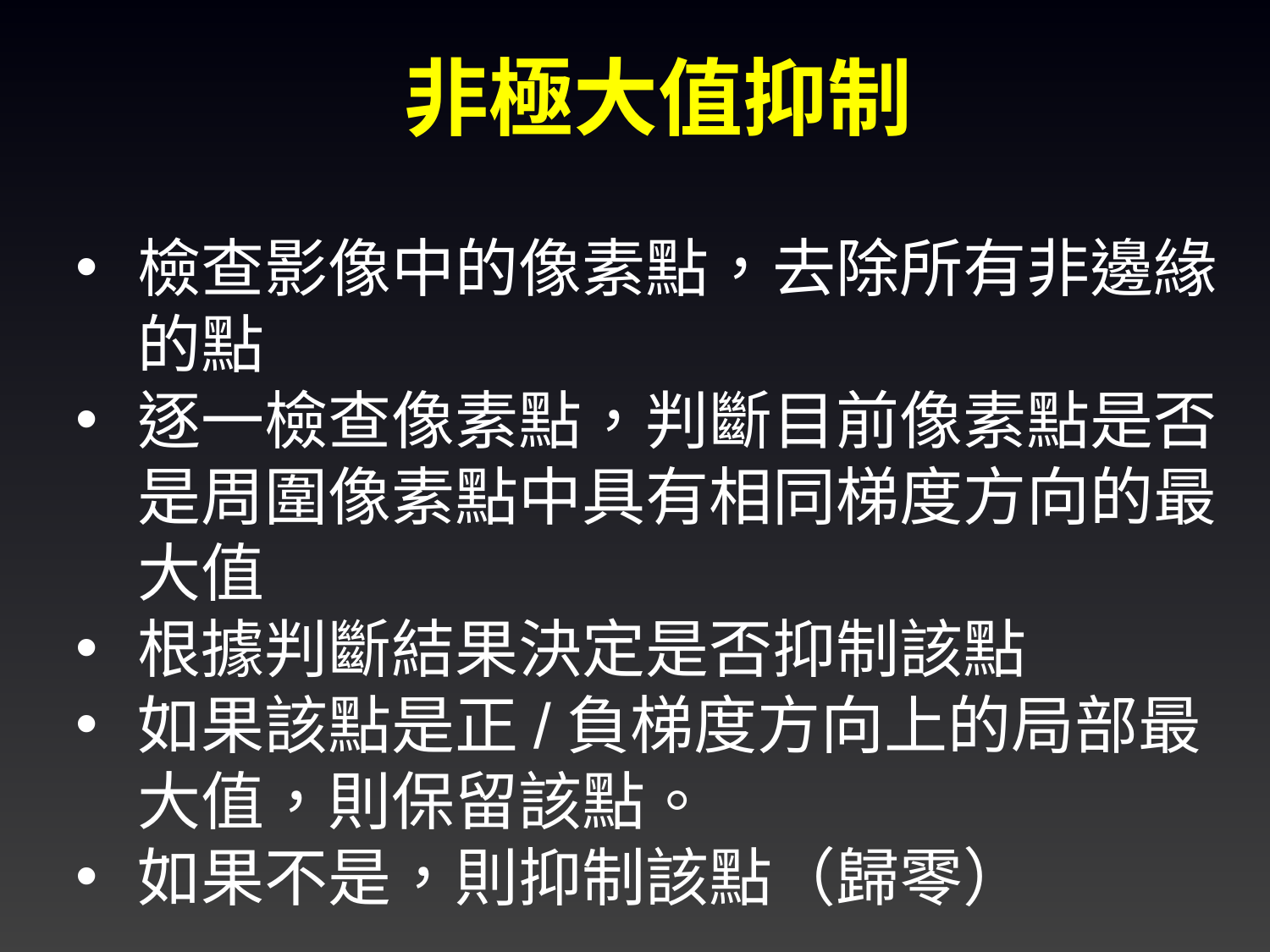

非極大值抑制
檢查影像中的像素點，去除所有非邊緣的點
逐一檢查像素點，判斷目前像素點是否是周圍像素點中具有相同梯度方向的最大值
根據判斷結果決定是否抑制該點
如果該點是正/負梯度方向上的局部最大值，則保留該點。
如果不是，則抑制該點（歸零）